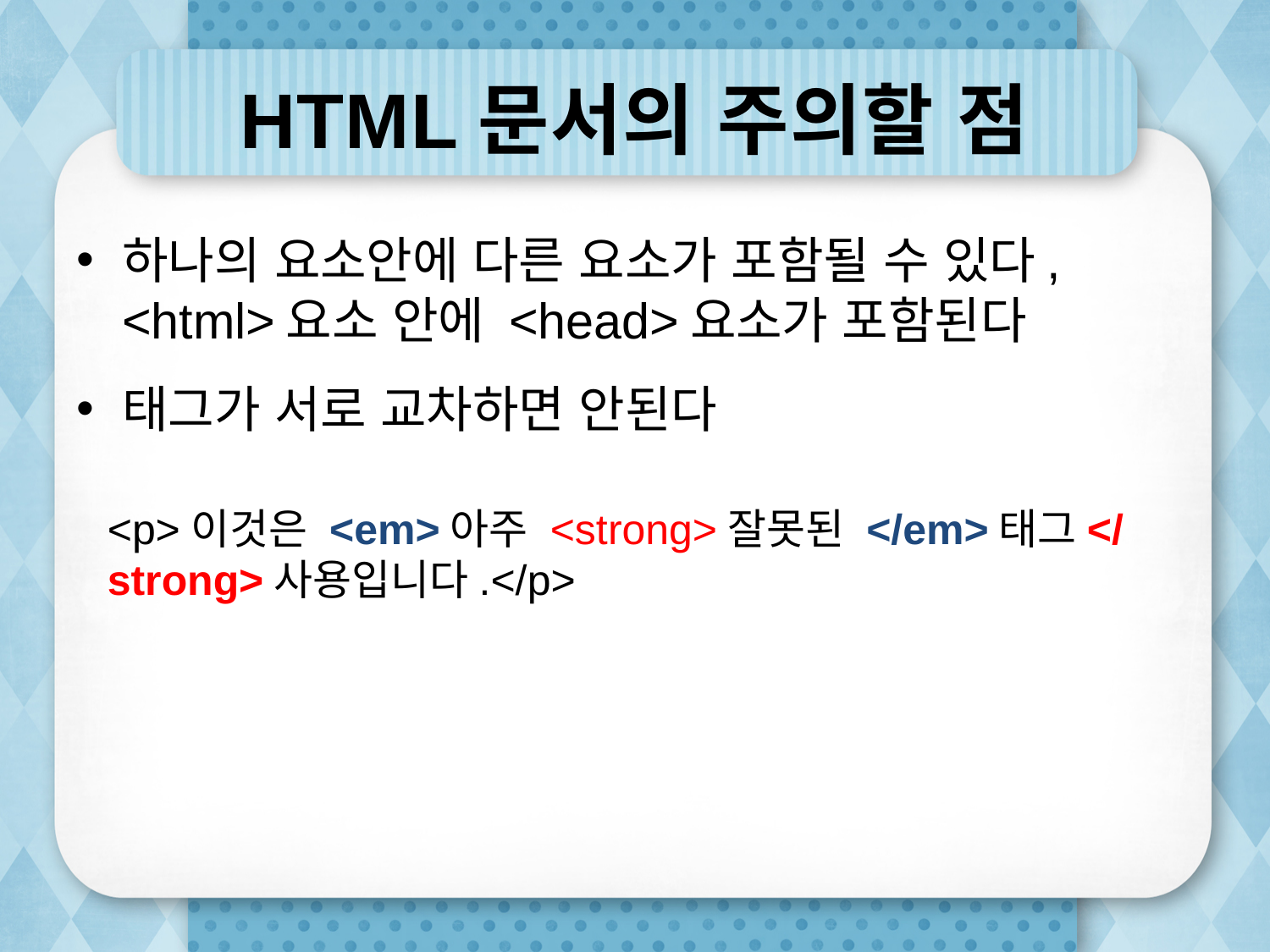

# HTML문서의 주의할 점
하나의 요소안에 다른 요소가 포함될 수 있다, <html>요소 안에 <head>요소가 포함된다
태그가 서로 교차하면 안된다
<p>이것은 <em>아주 <strong>잘못된 </em>태그</strong>사용입니다.</p>